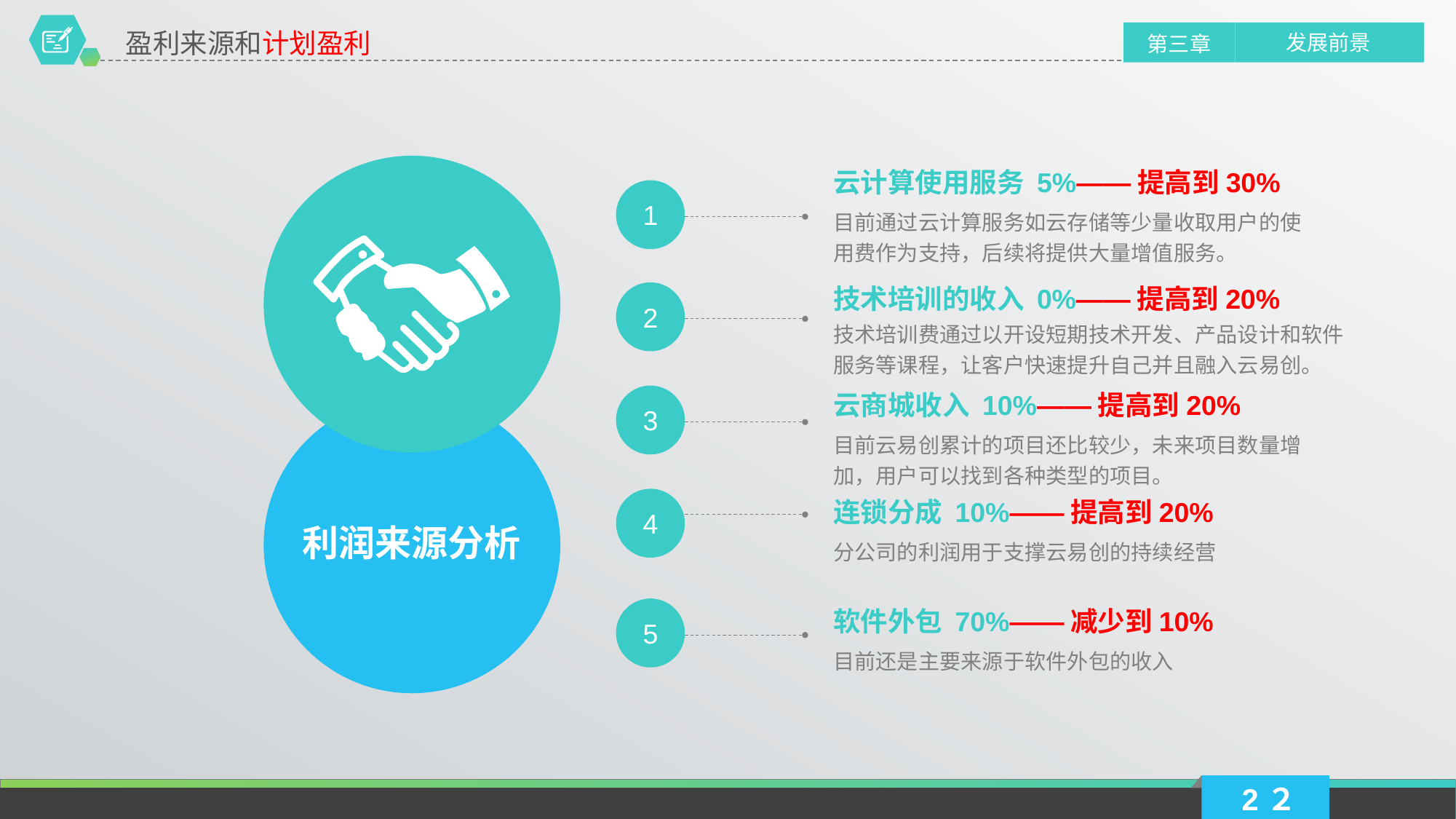

盈利来源和计划盈利
发展前景
第三章

云计算使用服务 5%——提高到30%
1
目前通过云计算服务如云存储等少量收取用户的使用费作为支持，后续将提供大量增值服务。

技术培训的收入 0%——提高到20%

2
技术培训费通过以开设短期技术开发、产品设计和软件服务等课程，让客户快速提升自己并且融入云易创。
云商城收入 10%——提高到20%

3

目前云易创累计的项目还比较少，未来项目数量增加，用户可以找到各种类型的项目。
4
连锁分成 10%——提高到20%

利润来源分析
分公司的利润用于支撑云易创的持续经营
5
软件外包 70%——减少到10%

目前还是主要来源于软件外包的收入

 2２

延时符